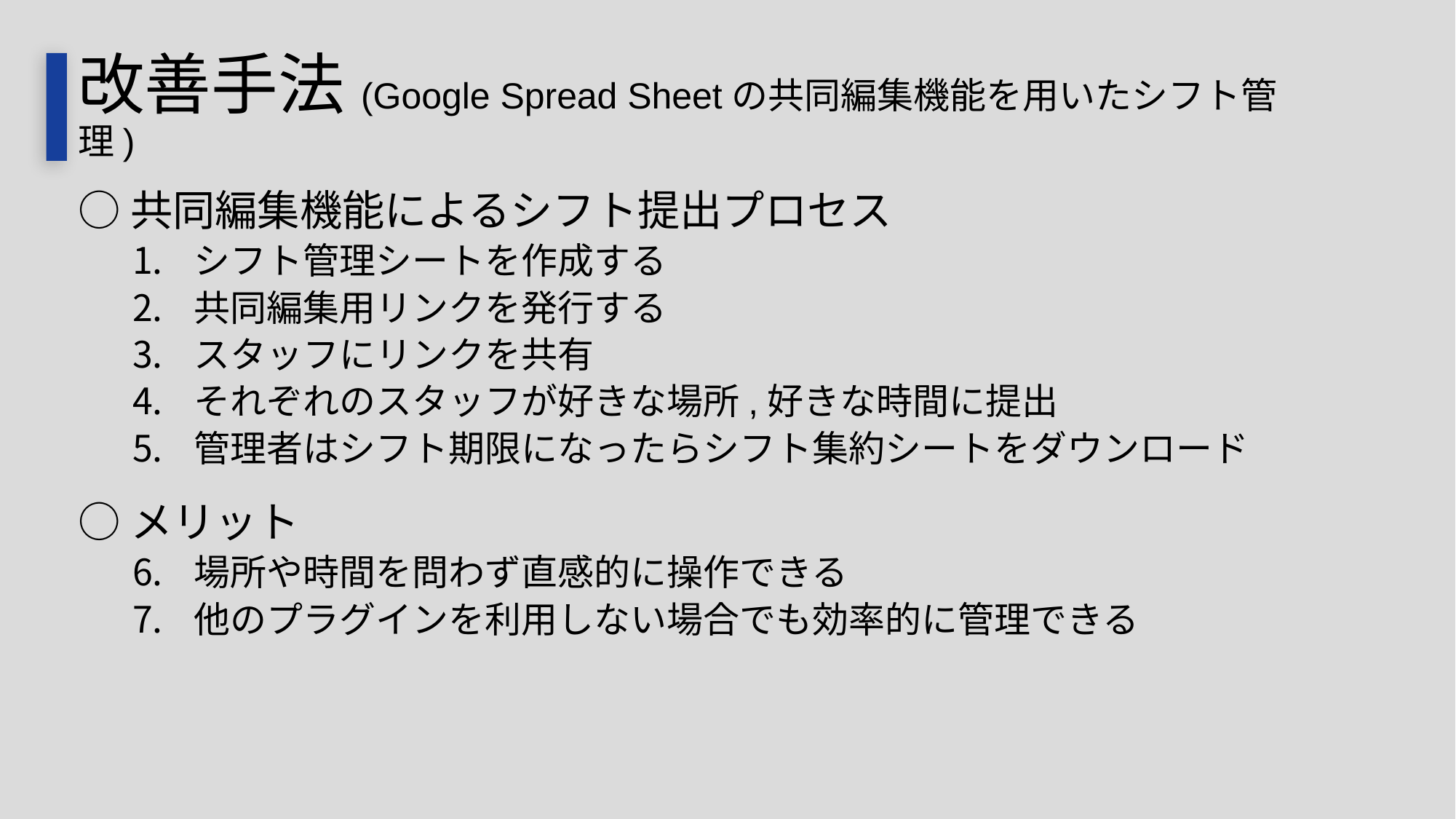

# 改善手法(Google Spread Sheetの共同編集機能を用いたシフト管理)
○共同編集機能によるシフト提出プロセス
シフト管理シートを作成する
共同編集用リンクを発行する
スタッフにリンクを共有
それぞれのスタッフが好きな場所,好きな時間に提出
管理者はシフト期限になったらシフト集約シートをダウンロード

○メリット
場所や時間を問わず直感的に操作できる
他のプラグインを利用しない場合でも効率的に管理できる